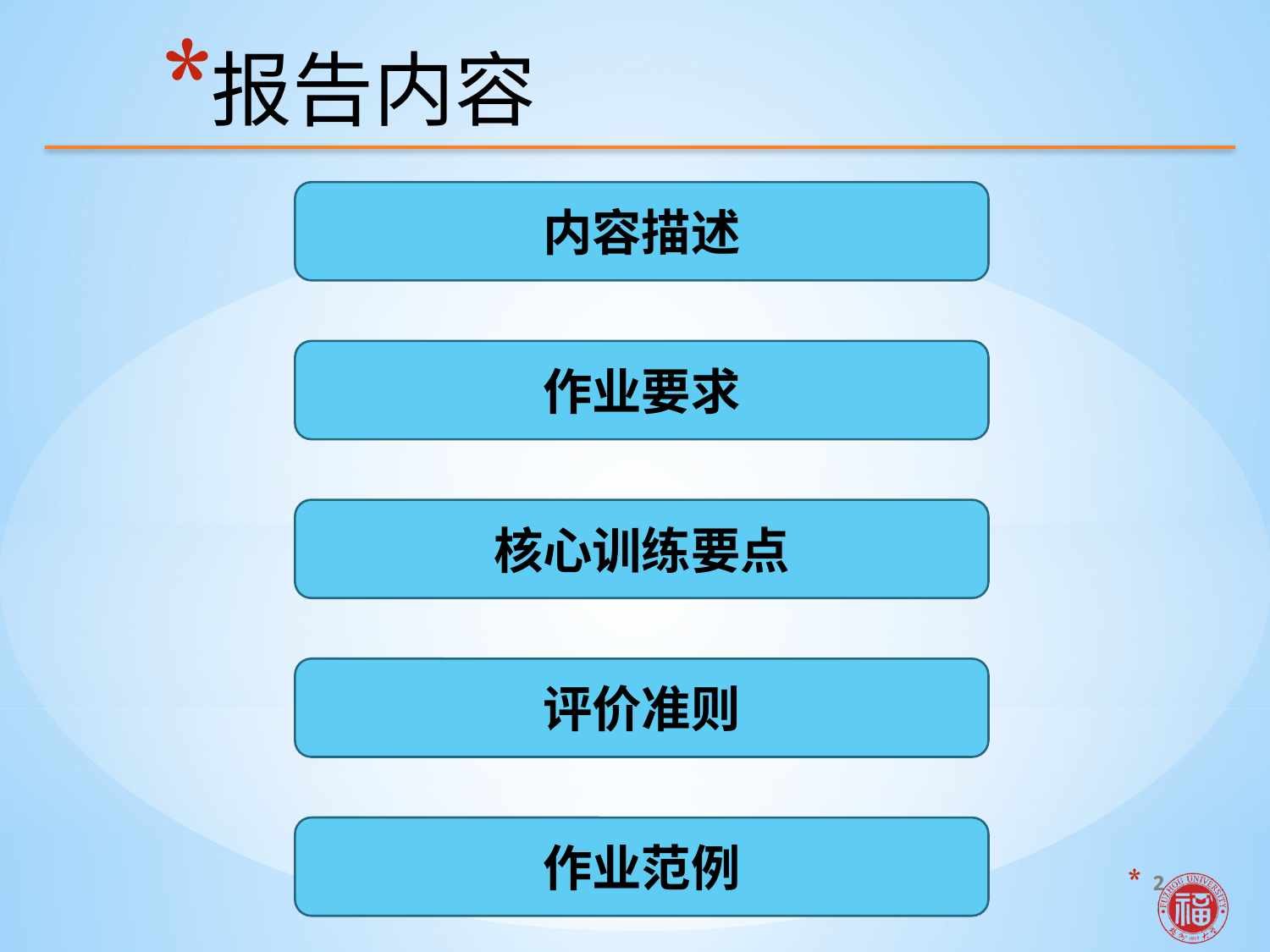

# 报告内容
内容描述
作业要求
核心训练要点
评价准则
作业范例
2